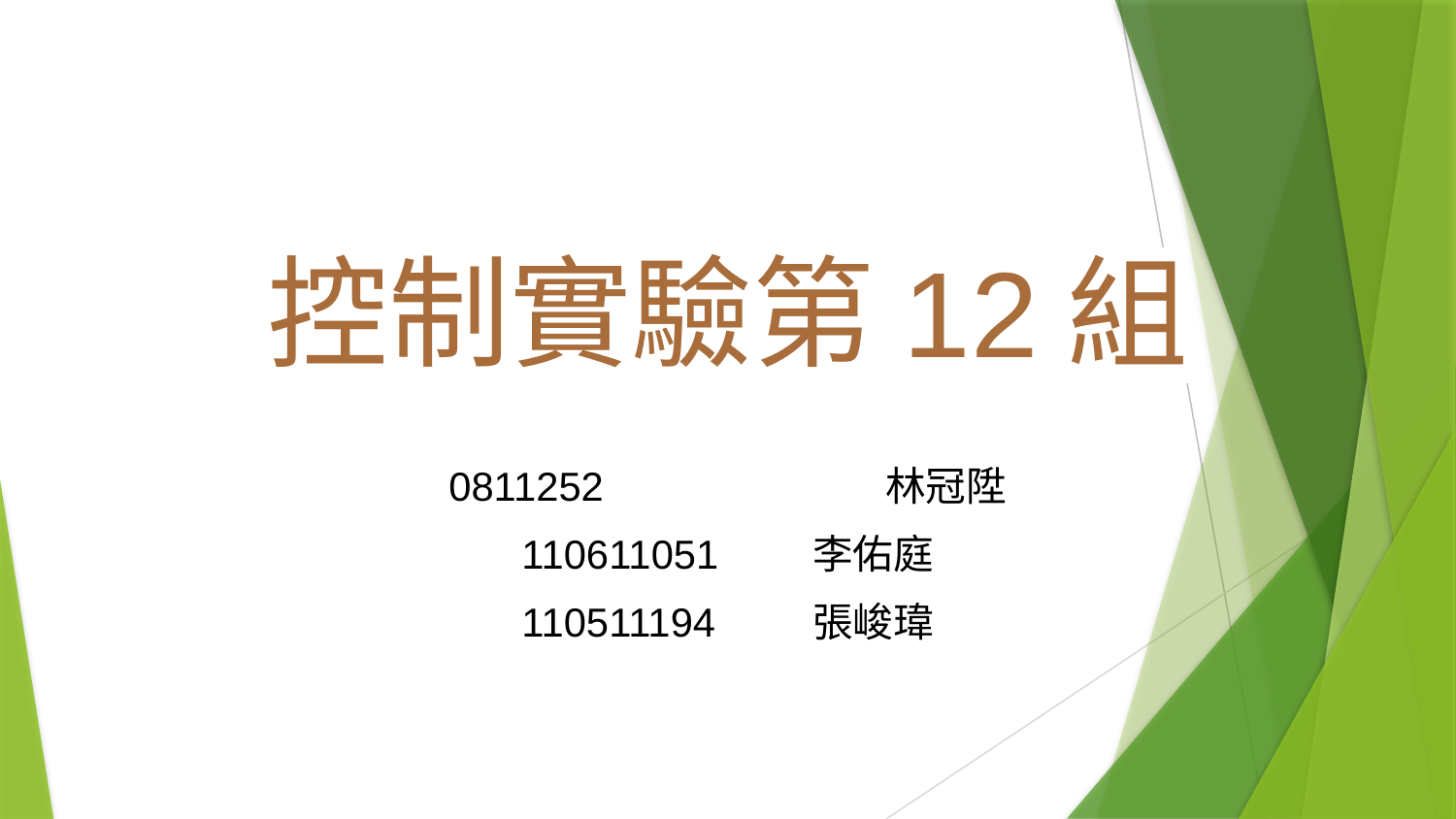

控制實驗第12組
0811252		林冠陞
110611051	李佑庭
110511194	張峻瑋